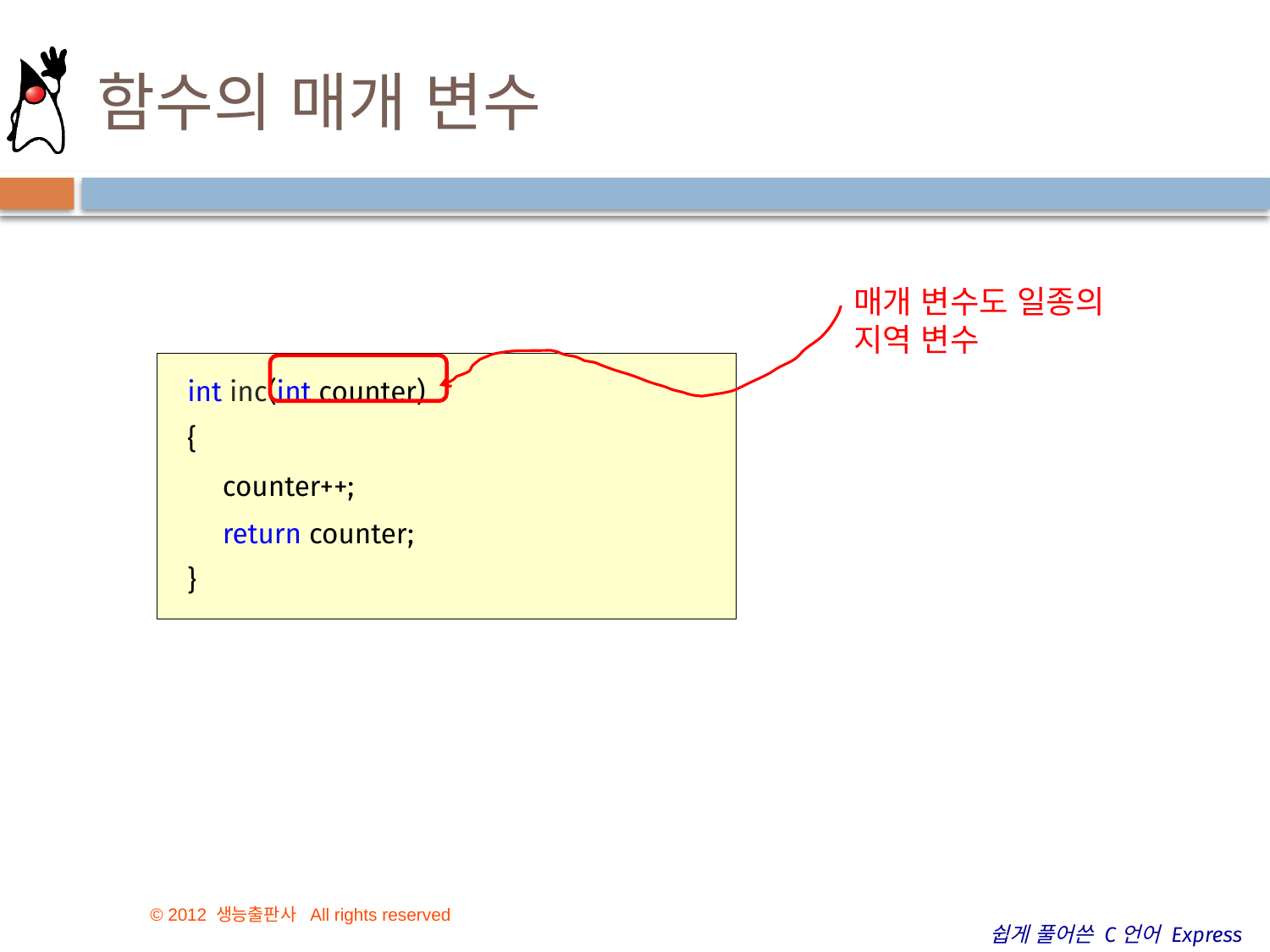

# 함수의 매개 변수
매개 변수도 일종의 지역 변수

int inc(int counter)
{
	counter++;
	return counter;
}